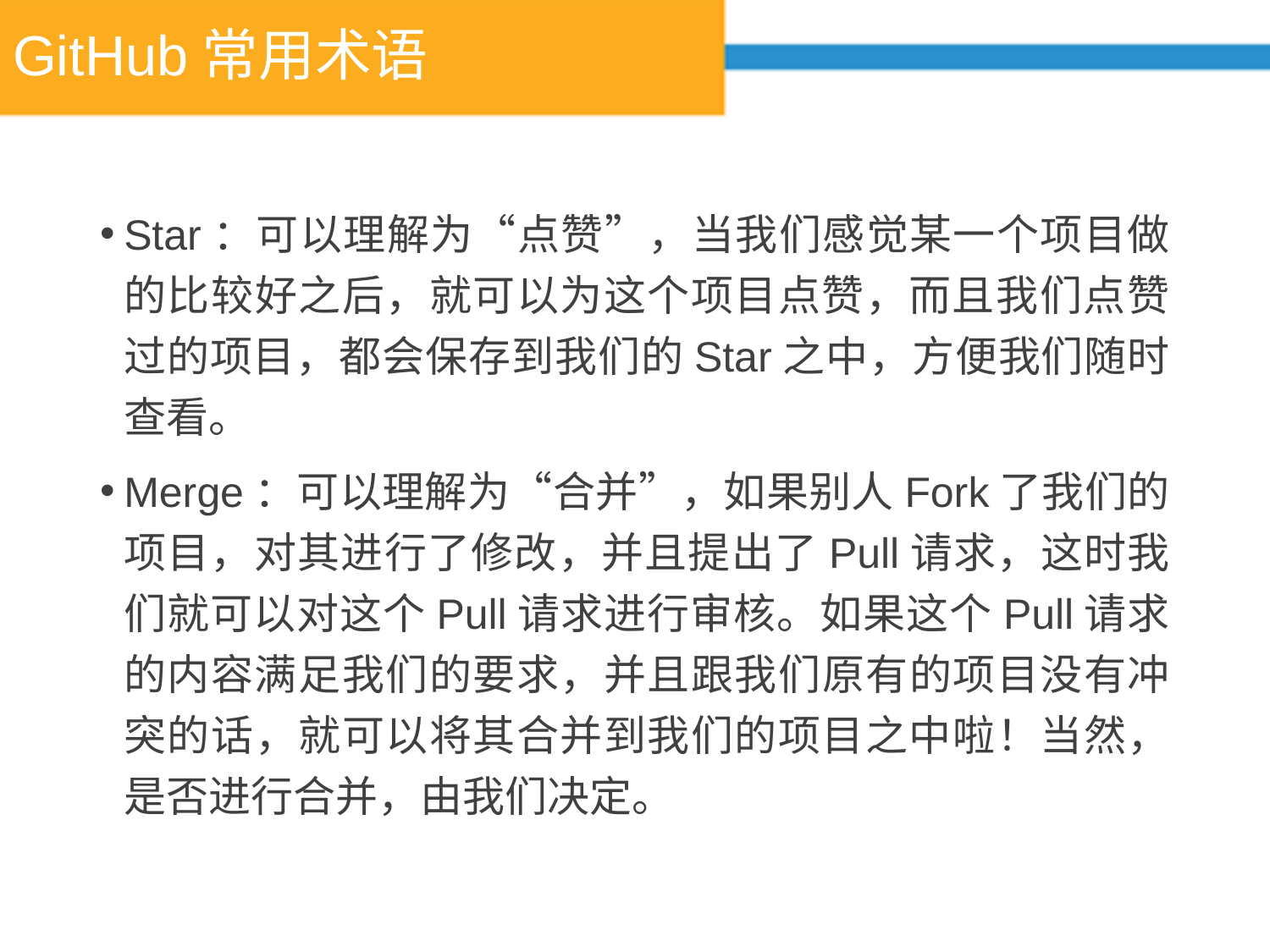

# GitHub常用术语
Star：可以理解为“点赞”，当我们感觉某一个项目做的比较好之后，就可以为这个项目点赞，而且我们点赞过的项目，都会保存到我们的Star之中，方便我们随时查看。
Merge：可以理解为“合并”，如果别人Fork了我们的项目，对其进行了修改，并且提出了Pull请求，这时我们就可以对这个Pull请求进行审核。如果这个Pull请求的内容满足我们的要求，并且跟我们原有的项目没有冲突的话，就可以将其合并到我们的项目之中啦！当然，是否进行合并，由我们决定。